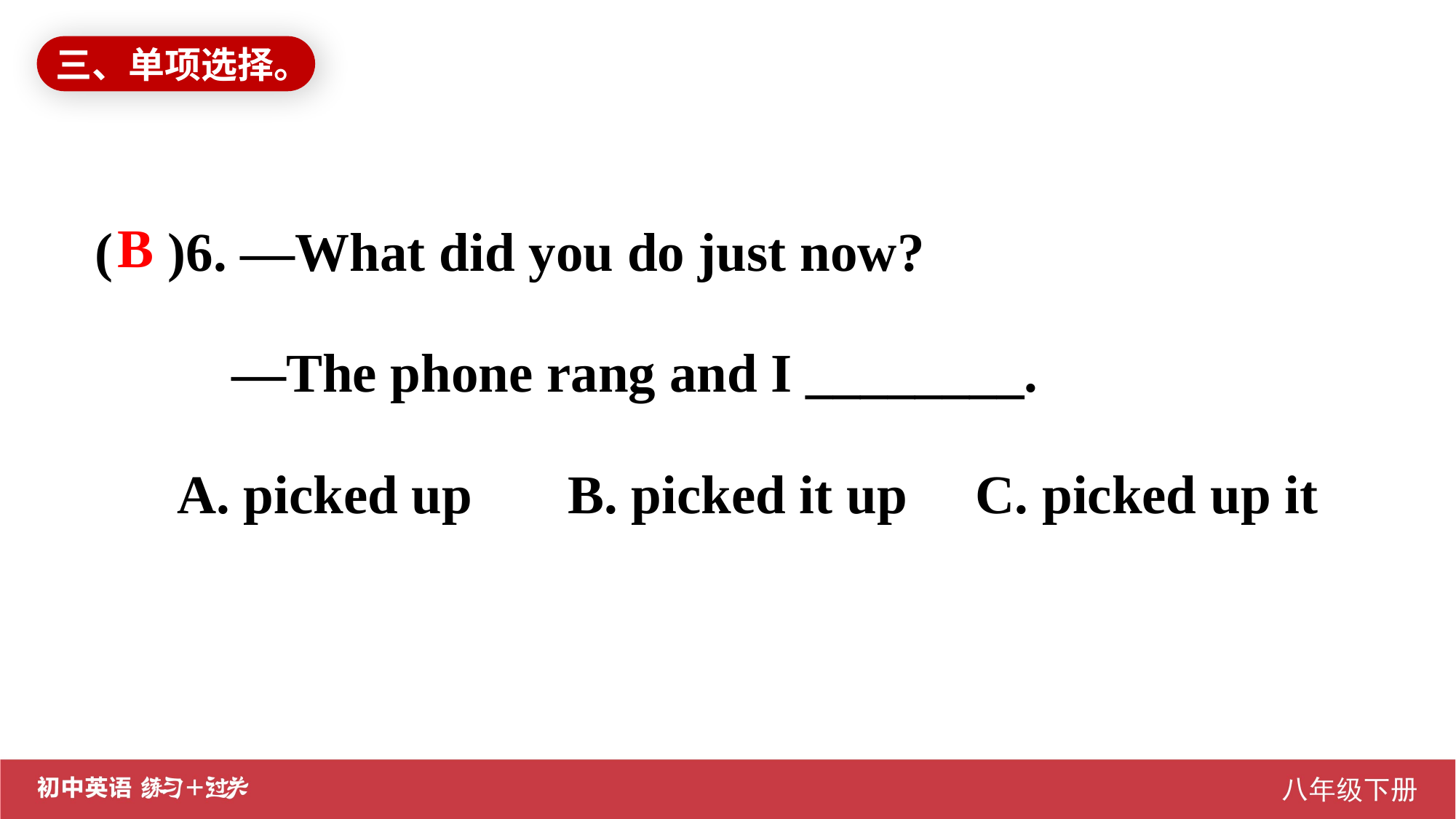

三、单项选择。
(    )6. —What did you do just now?
          —The phone rang and I ________.
      A. picked up       B. picked it up     C. picked up it
B